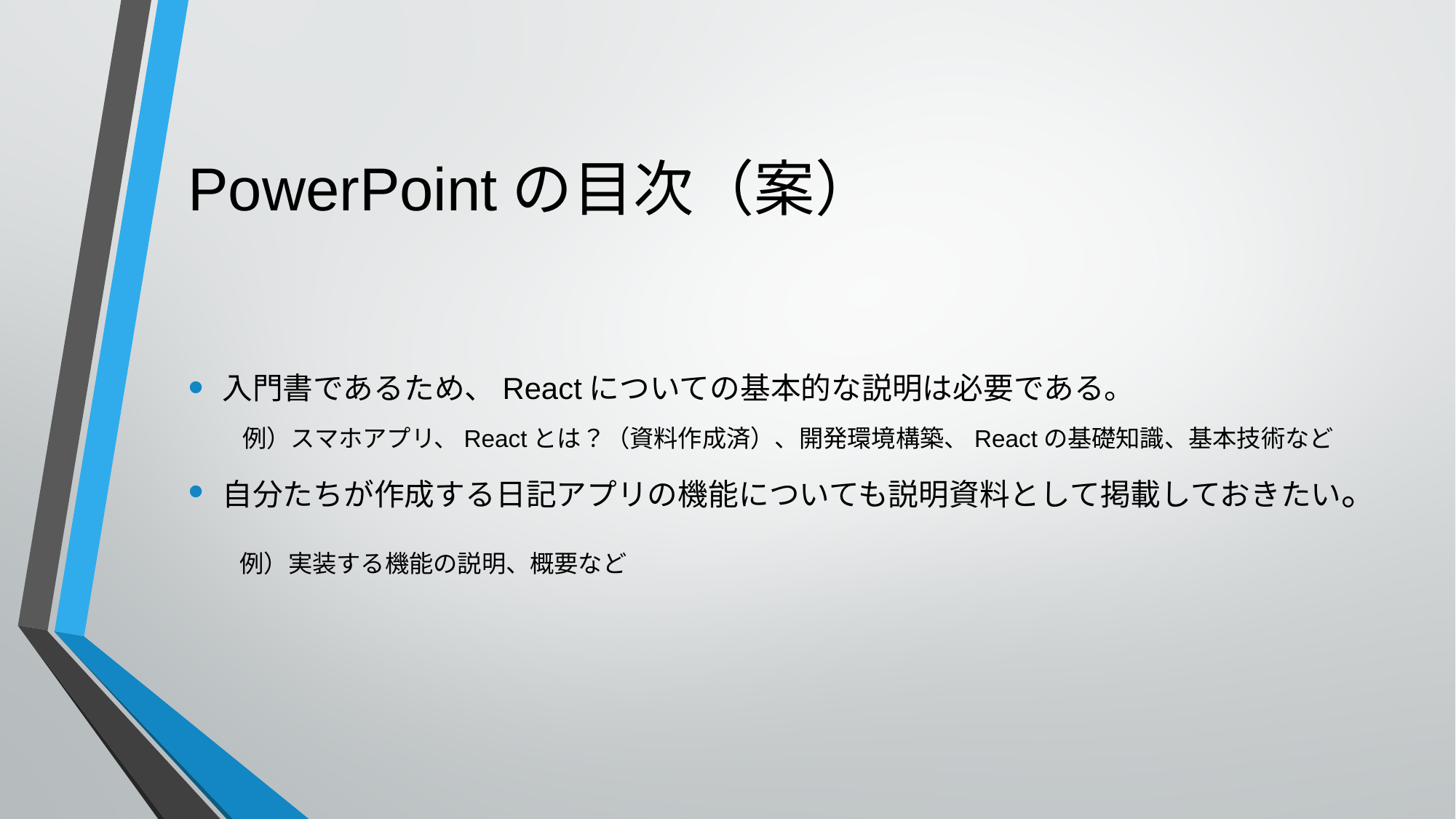

# PowerPointの目次（案）
入門書であるため、Reactについての基本的な説明は必要である。
　　例）スマホアプリ、Reactとは？（資料作成済）、開発環境構築、Reactの基礎知識、基本技術など
自分たちが作成する日記アプリの機能についても説明資料として掲載しておきたい。
　 例）実装する機能の説明、概要など